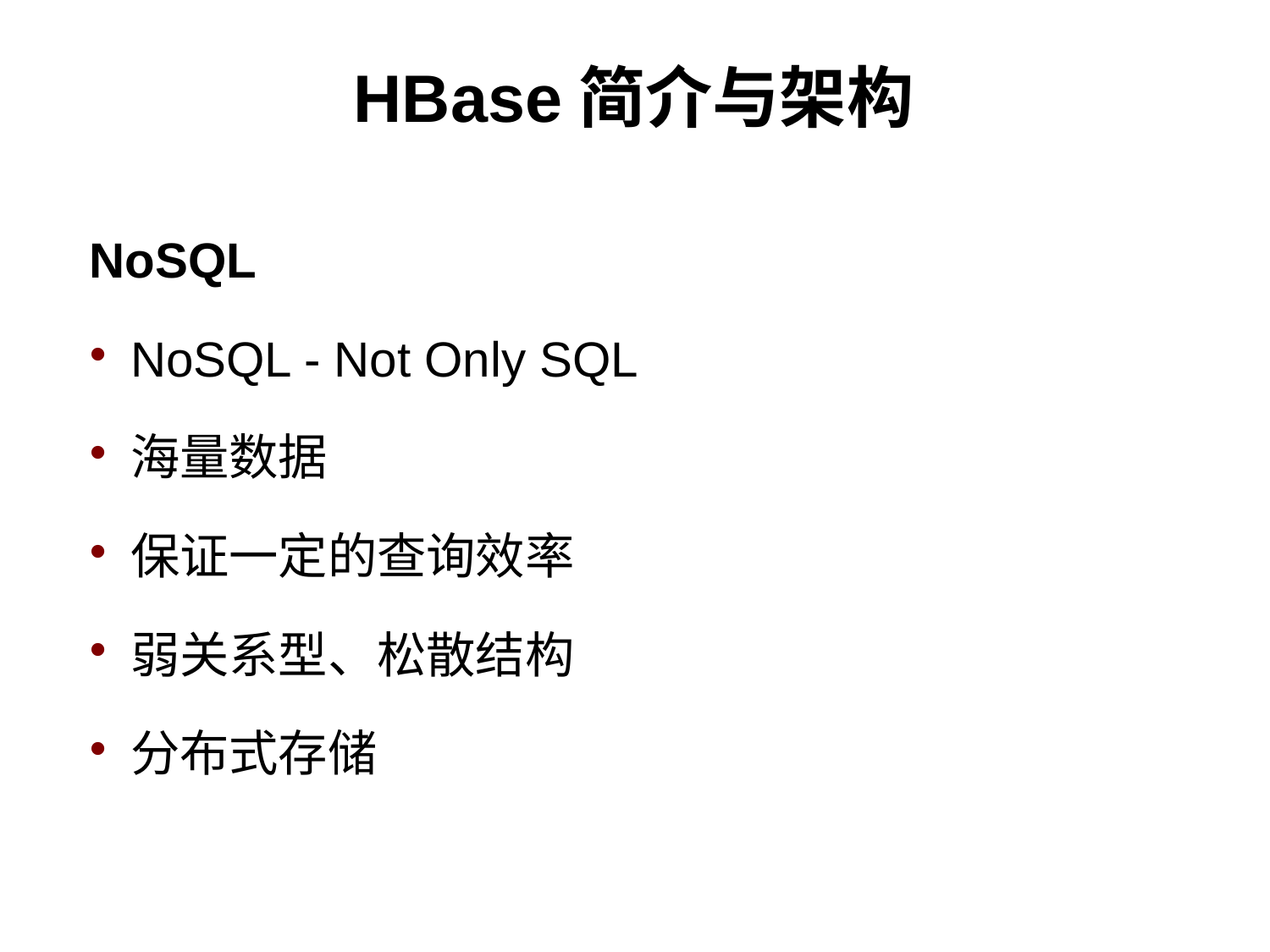

HBase简介与架构
NoSQL
NoSQL - Not Only SQL
海量数据
保证一定的查询效率
弱关系型、松散结构
分布式存储